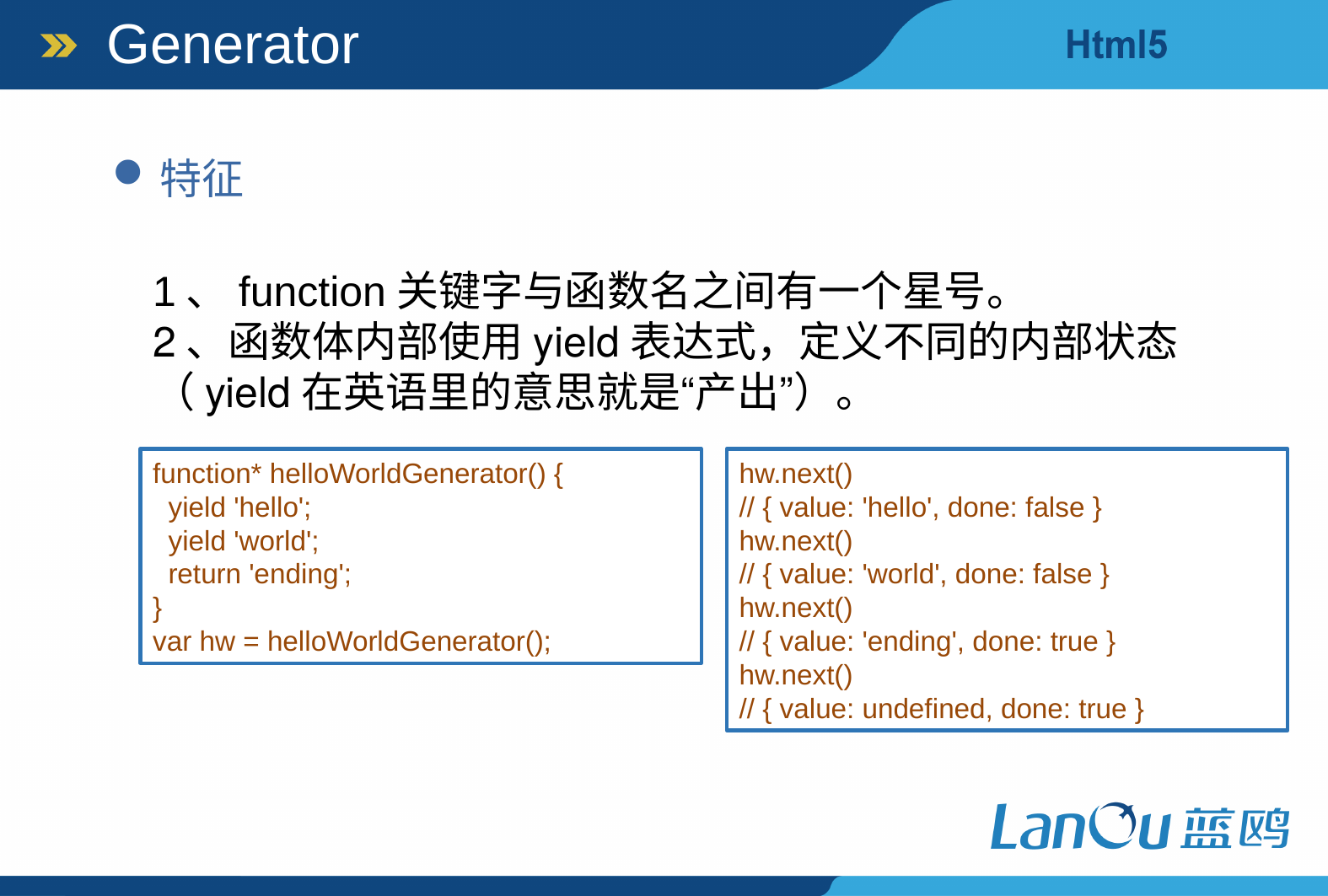

Generator
特征
1、function关键字与函数名之间有一个星号。
2、函数体内部使用yield表达式，定义不同的内部状态（yield在英语里的意思就是“产出”）。
function* helloWorldGenerator() {
  yield 'hello';
  yield 'world';
  return 'ending';
}
var hw = helloWorldGenerator();
hw.next()
// { value: 'hello', done: false }
hw.next()
// { value: 'world', done: false }
hw.next()
// { value: 'ending', done: true }
hw.next()
// { value: undefined, done: true }